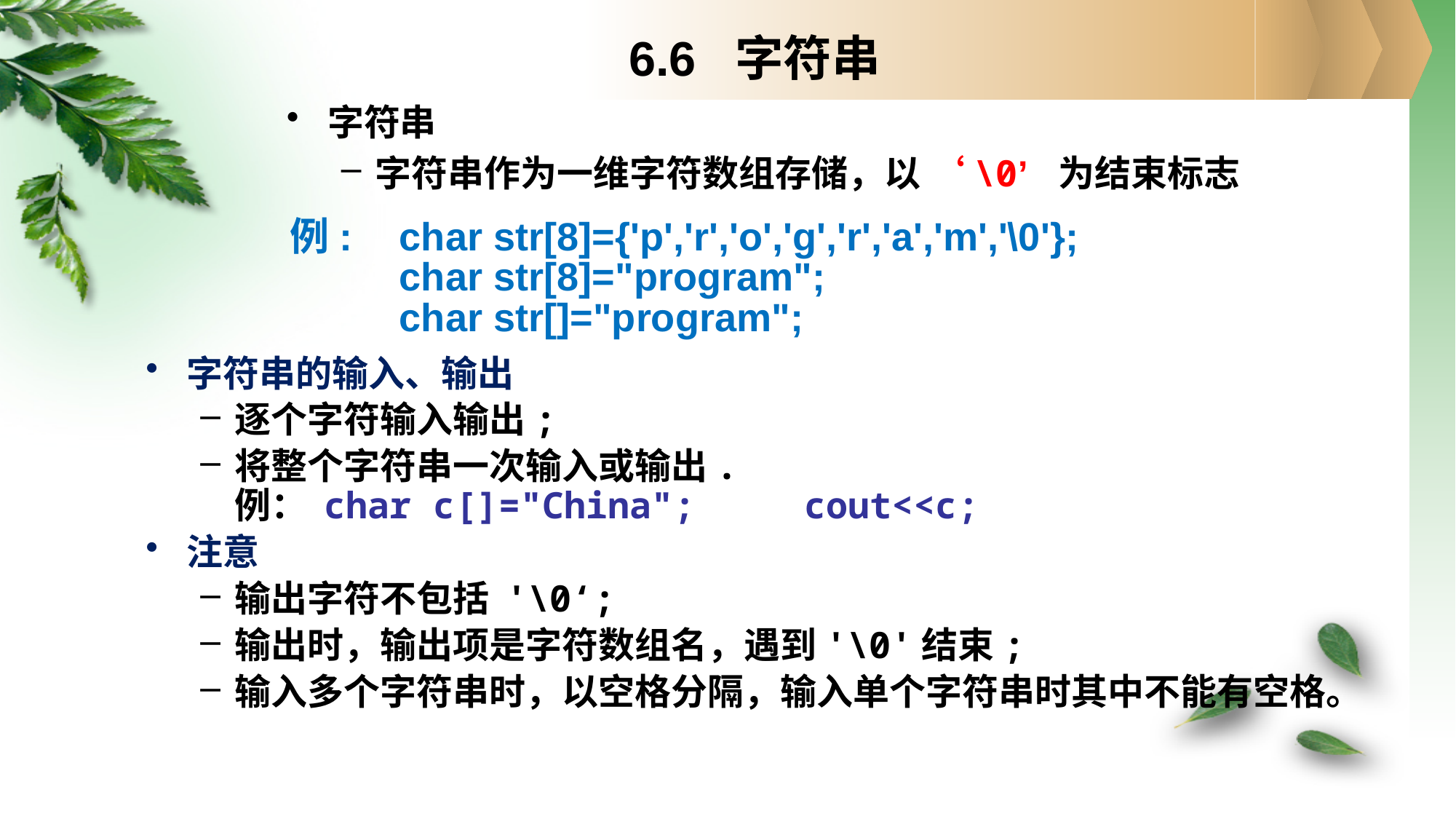

6.6  字符串
字符串
字符串作为一维字符数组存储，以 ‘\0’ 为结束标志
例: 	char str[8]={'p','r','o','g','r','a','m','\0'};
	char str[8]="program";
	char str[]="program";
字符串的输入、输出
逐个字符输入输出;
将整个字符串一次输入或输出.
例： char c[]="China";     cout<<c;
注意
输出字符不包括 '\0‘;
输出时，输出项是字符数组名，遇到'\0'结束;
输入多个字符串时，以空格分隔，输入单个字符串时其中不能有空格。